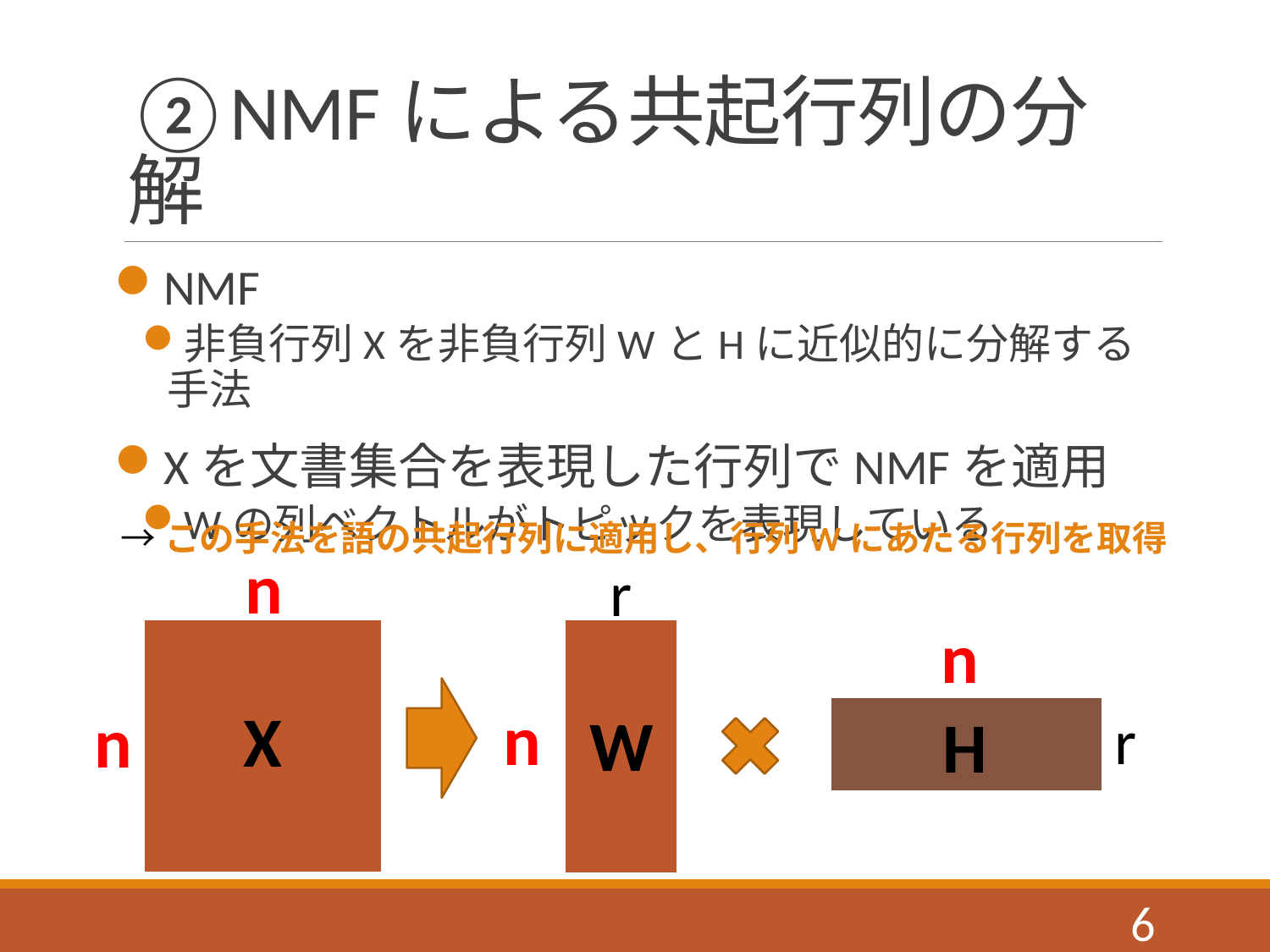

# ②NMFによる共起行列の分解
NMF
非負行列Xを非負行列WとHに近似的に分解する手法
Xを文書集合を表現した行列でNMFを適用
Wの列ベクトルがトピックを表現している
→この手法を語の共起行列に適用し、行列Wにあたる行列を取得
n
r
n

n
X
n
W
r
H

6